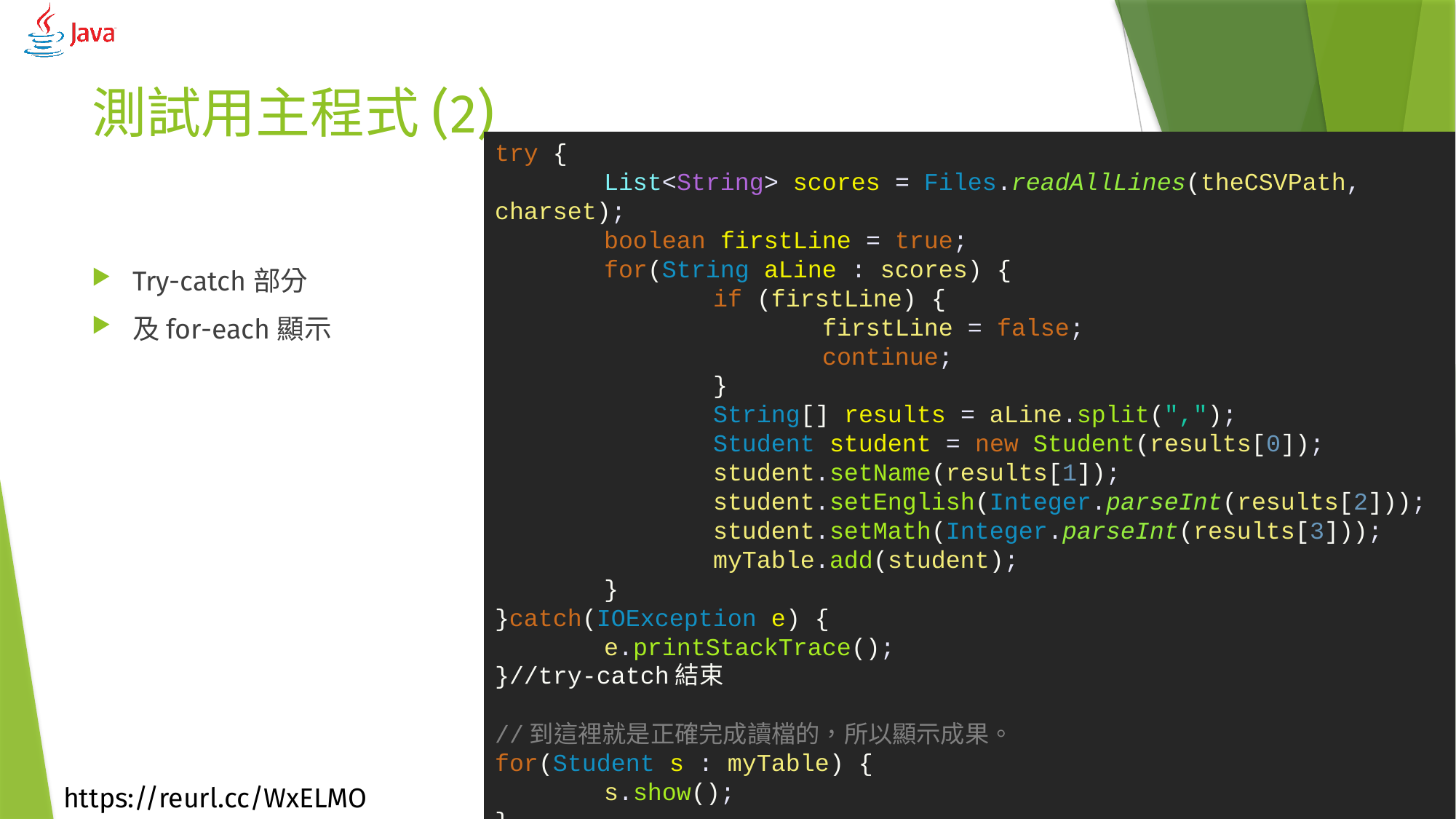

# 測試用主程式(2)
try {
	List<String> scores = Files.readAllLines(theCSVPath, charset);
	boolean firstLine = true;
	for(String aLine : scores) {
		if (firstLine) {
			firstLine = false;
			continue;
		}
		String[] results = aLine.split(",");
		Student student = new Student(results[0]);
		student.setName(results[1]);
		student.setEnglish(Integer.parseInt(results[2]));
		student.setMath(Integer.parseInt(results[3]));
		myTable.add(student);
	}
}catch(IOException e) {
	e.printStackTrace();
}//try-catch結束

//到這裡就是正確完成讀檔的，所以顯示成果。
for(Student s : myTable) {
	s.show();
}
Try-catch部分
及for-each顯示